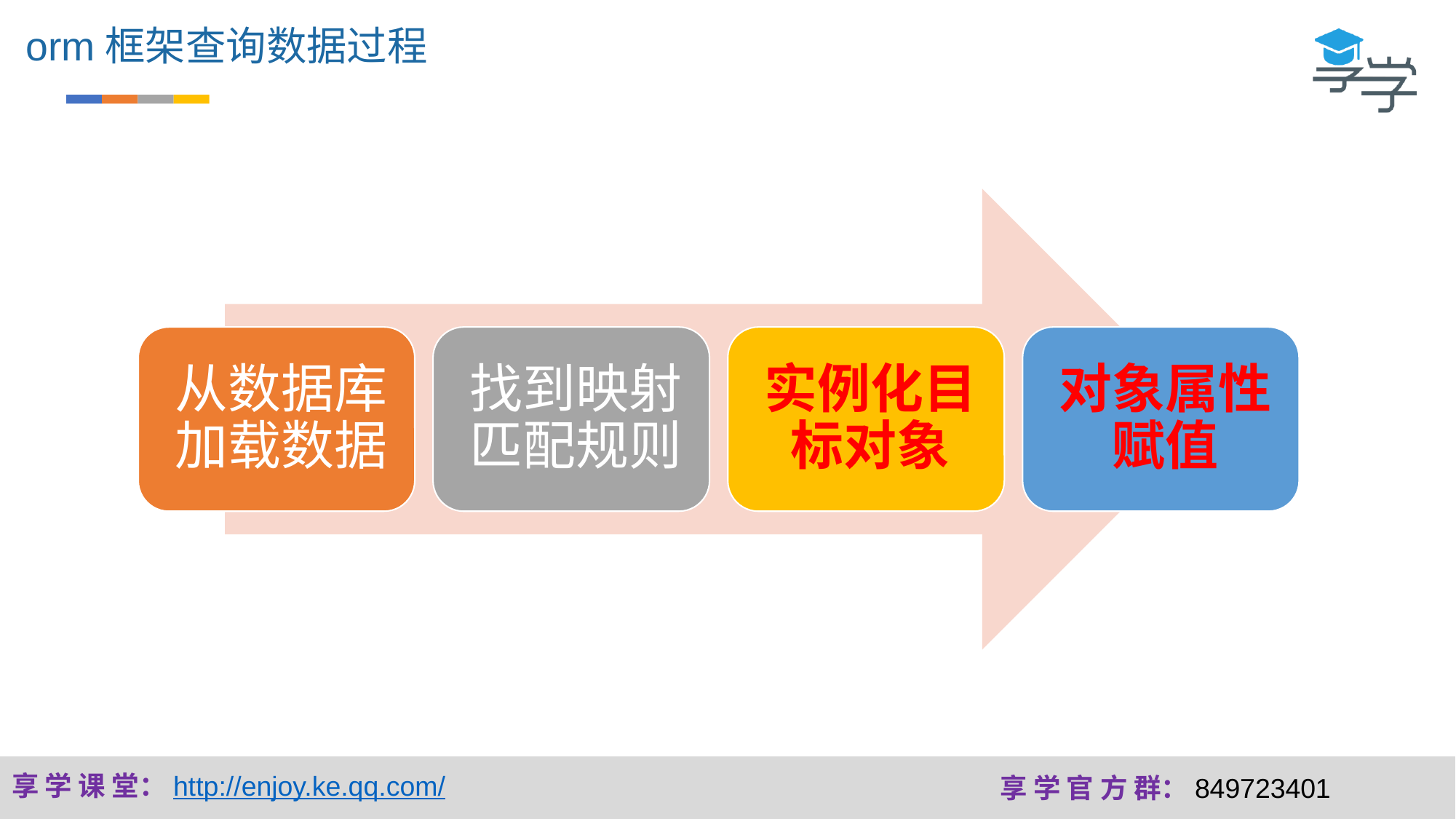

orm框架查询数据过程

从数据库加载数据
找到映射匹配规则
实例化目标对象
对象属性赋值